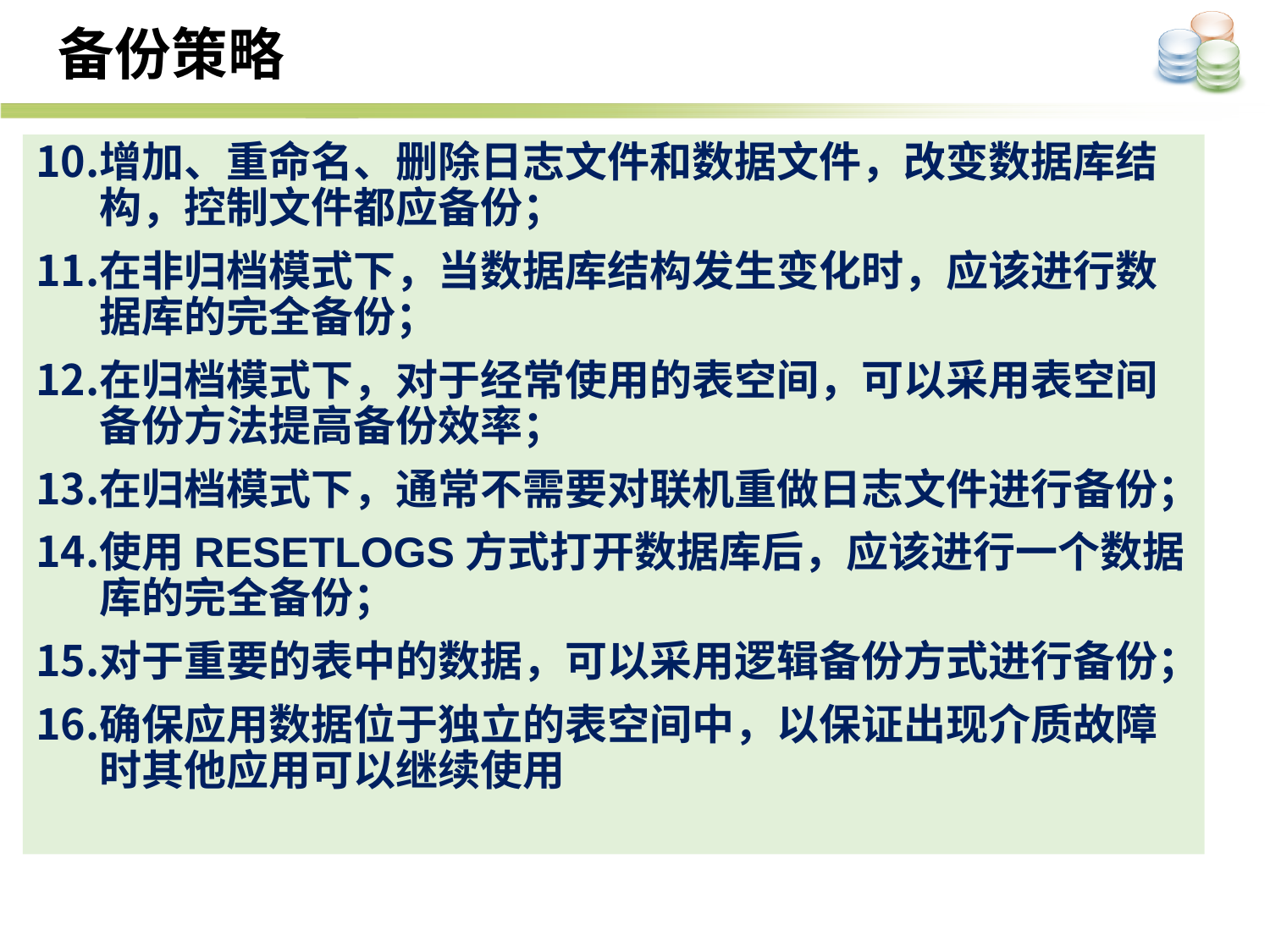

# 备份策略
增加、重命名、删除日志文件和数据文件，改变数据库结构，控制文件都应备份；
在非归档模式下，当数据库结构发生变化时，应该进行数据库的完全备份；
在归档模式下，对于经常使用的表空间，可以采用表空间备份方法提高备份效率；
在归档模式下，通常不需要对联机重做日志文件进行备份；
使用RESETLOGS方式打开数据库后，应该进行一个数据库的完全备份；
对于重要的表中的数据，可以采用逻辑备份方式进行备份；
确保应用数据位于独立的表空间中，以保证出现介质故障时其他应用可以继续使用